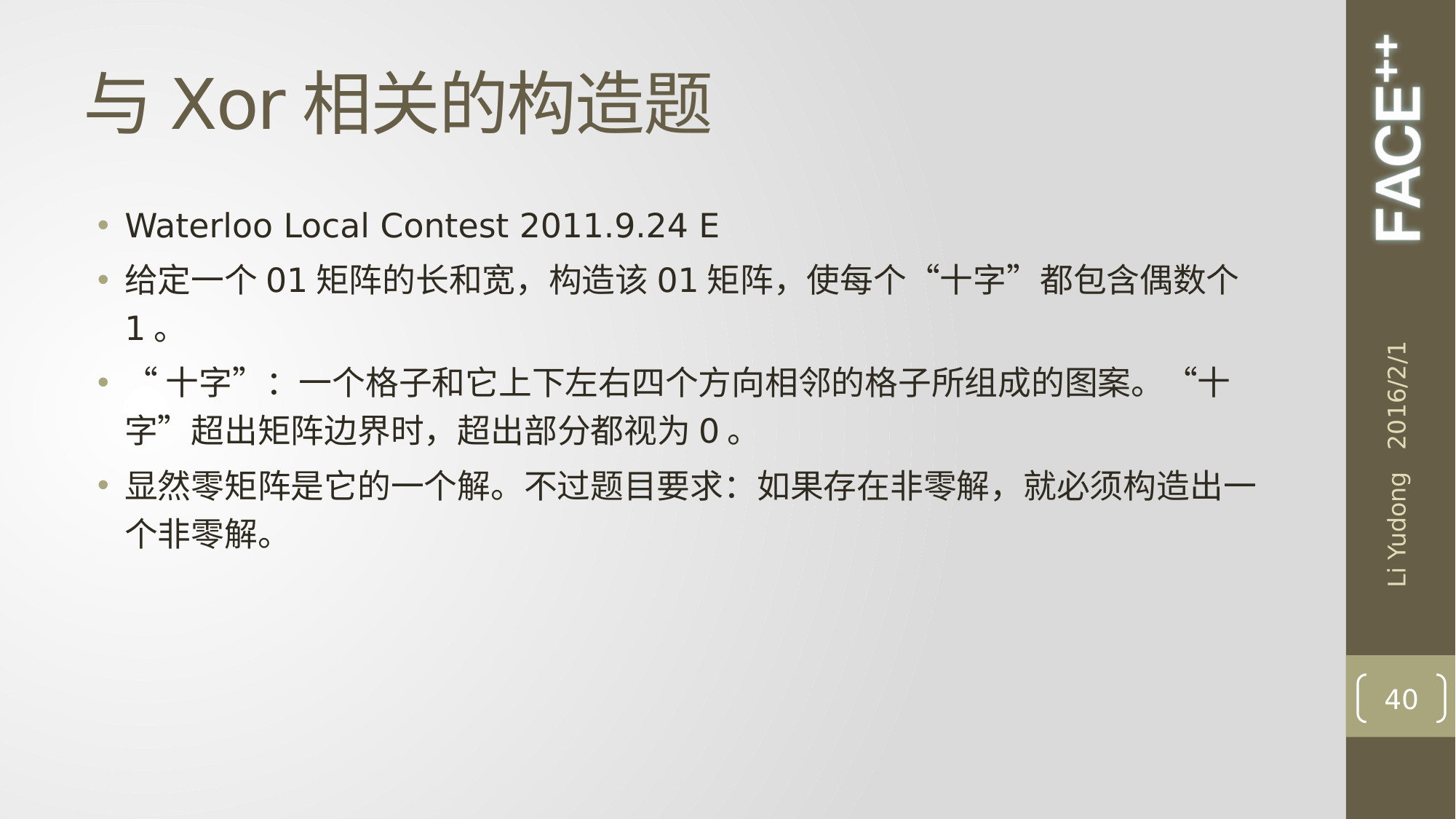

# 与Xor相关的构造题
Waterloo Local Contest 2011.9.24 E
给定一个01矩阵的长和宽，构造该01矩阵，使每个“十字”都包含偶数个1。
“十字”：一个格子和它上下左右四个方向相邻的格子所组成的图案。“十字”超出矩阵边界时，超出部分都视为0。
显然零矩阵是它的一个解。不过题目要求：如果存在非零解，就必须构造出一个非零解。
2016/2/1
Li Yudong
40